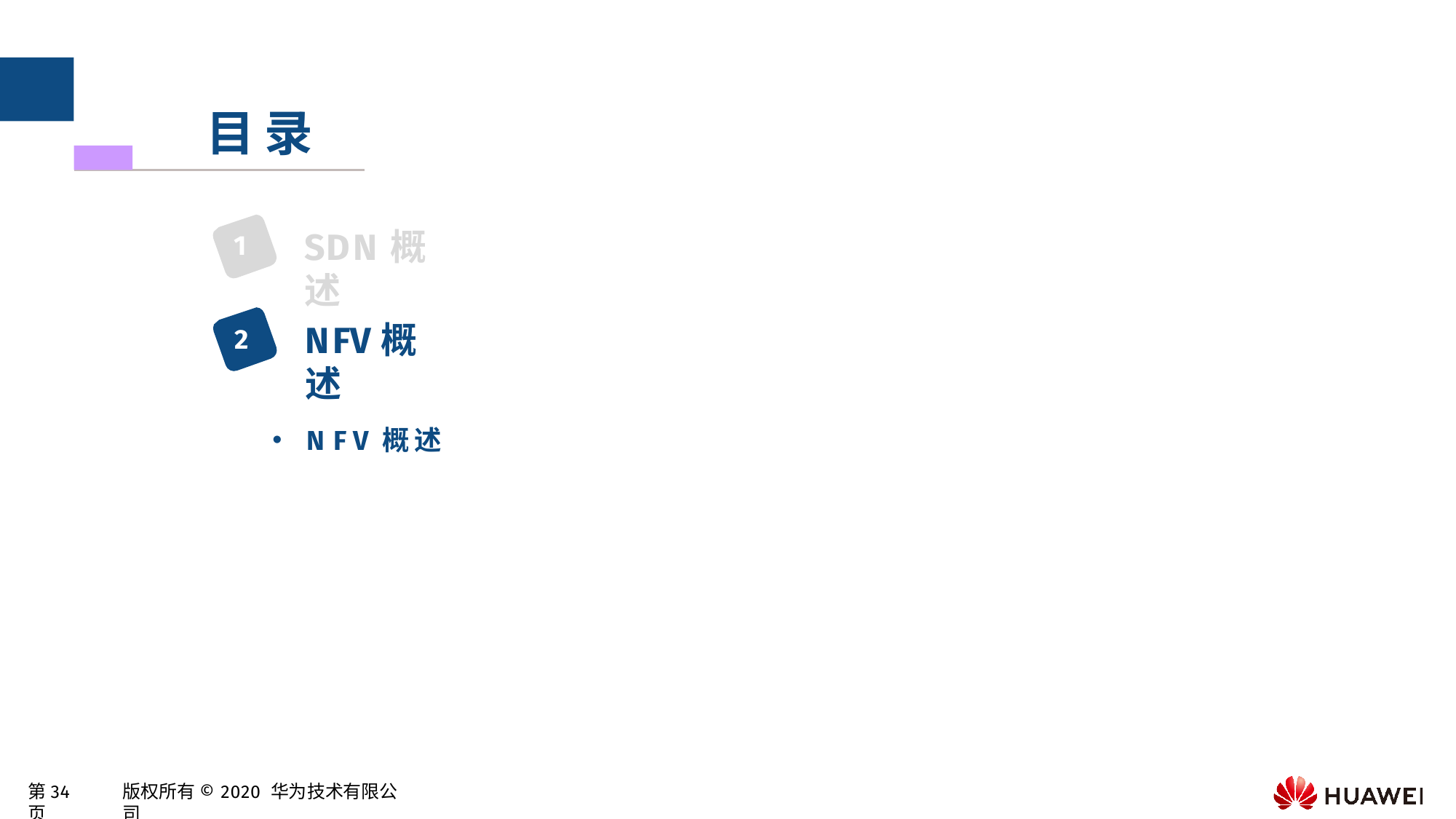

# 目录

SDN概述
1
NFV概述
N F V 概述

2
第34页
版权所有© 2020 华为技术有限公司